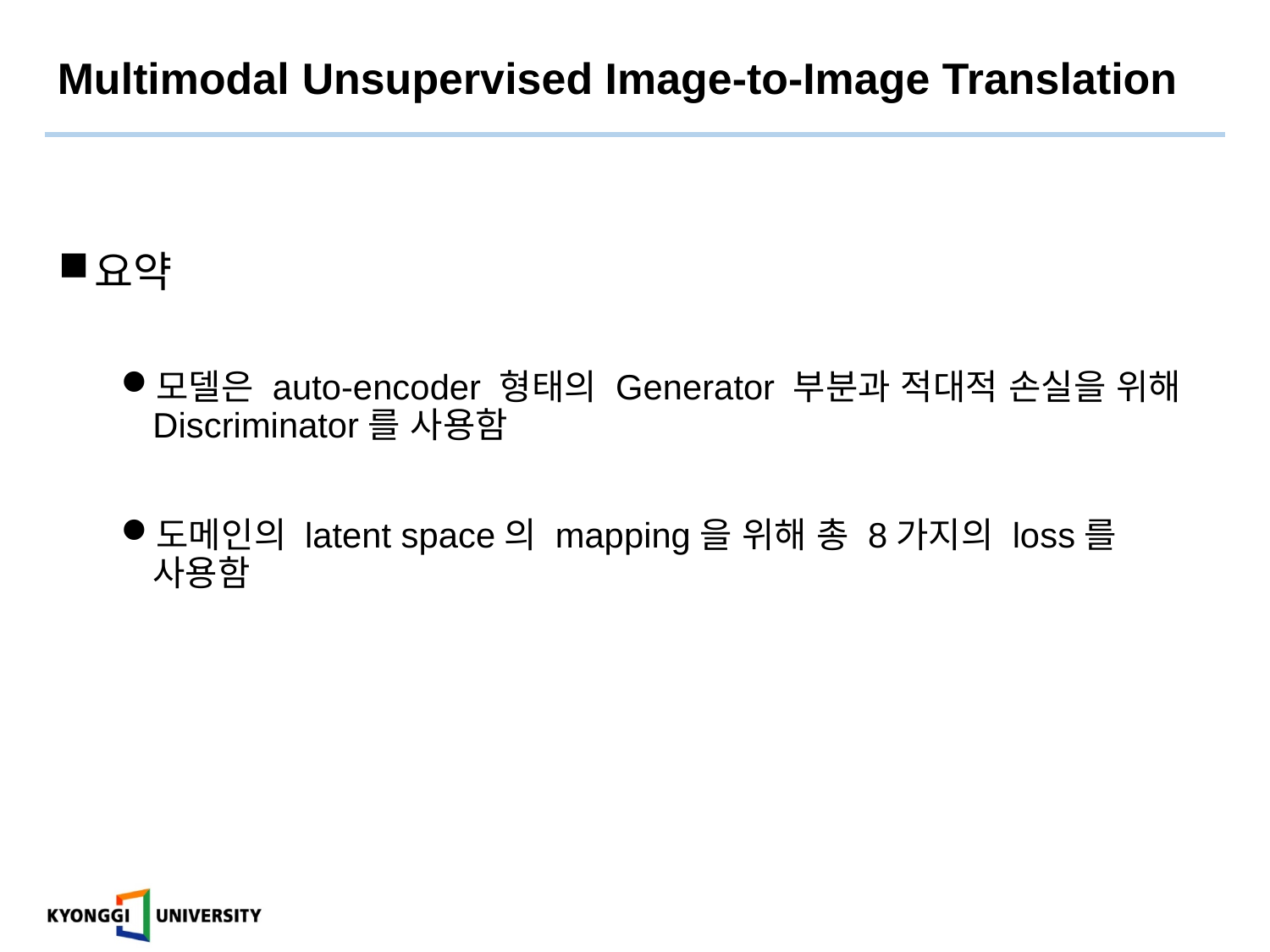

# Multimodal Unsupervised Image-to-Image Translation

요약

모델은 auto-encoder 형태의 Generator 부분과 적대적 손실을 위해 Discriminator를 사용함

도메인의 latent space의 mapping을 위해 총 8가지의 loss를 사용함